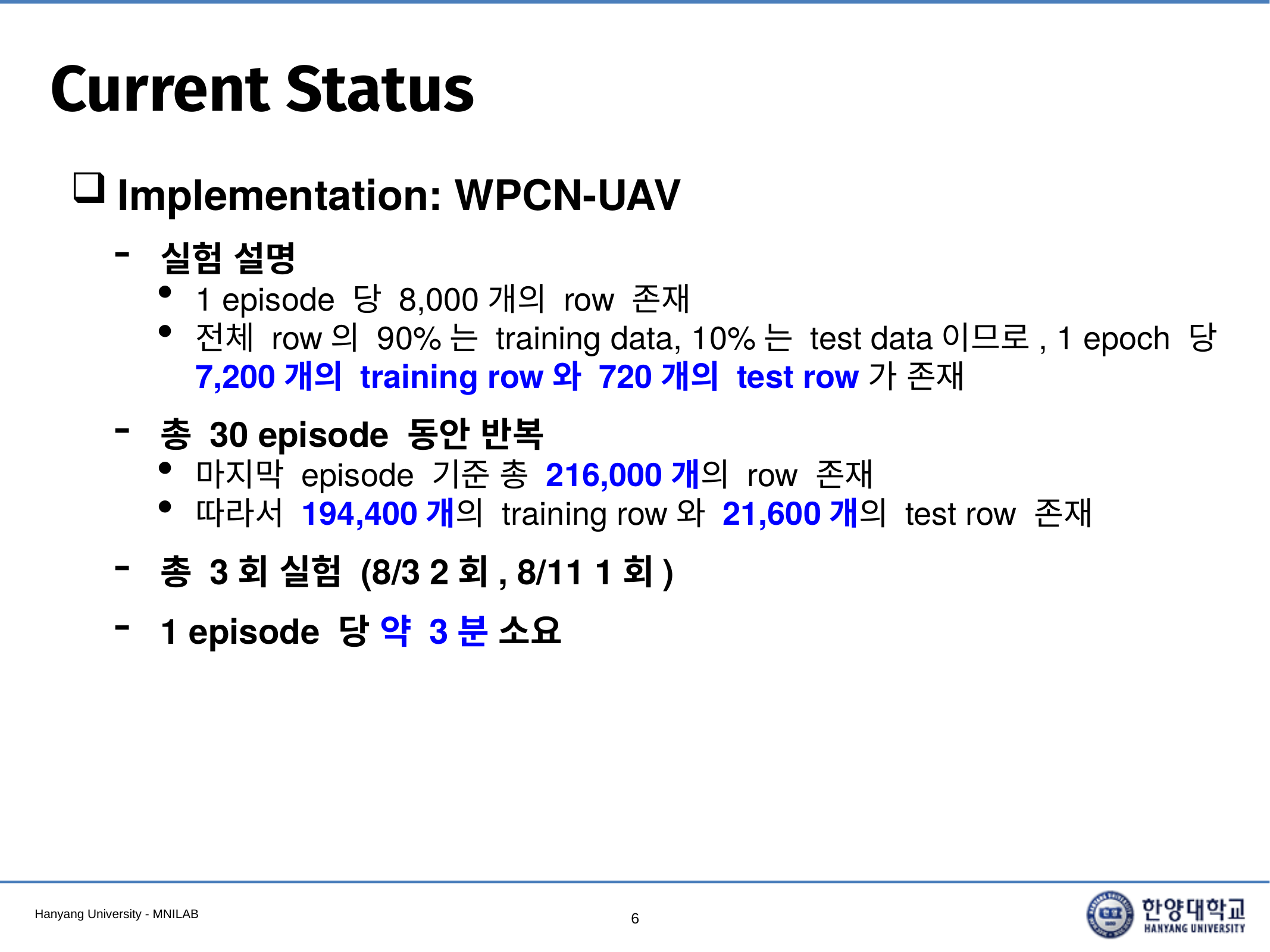

# Current Status
Implementation: WPCN-UAV
실험 설명
1 episode 당 8,000개의 row 존재
전체 row의 90%는 training data, 10%는 test data이므로, 1 epoch 당 7,200개의 training row와 720개의 test row가 존재
총 30 episode 동안 반복
마지막 episode 기준 총 216,000개의 row 존재
따라서 194,400개의 training row와 21,600개의 test row 존재
총 3회 실험 (8/3 2회, 8/11 1회)
1 episode 당 약 3분 소요
6